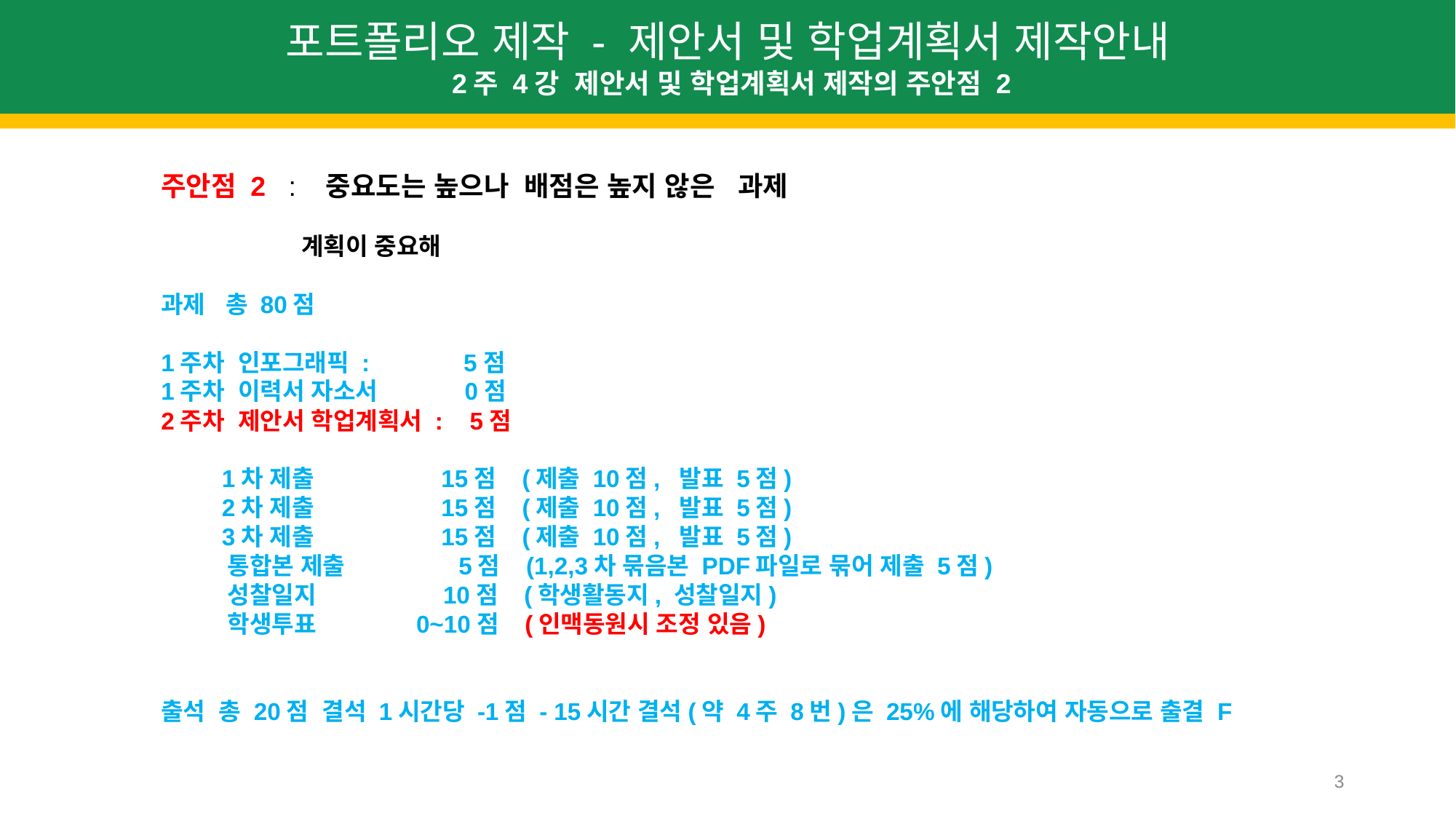

포트폴리오 제작 - 제안서 및 학업계획서 제작안내
 2주 4강  제안서 및 학업계획서 제작의 주안점 2

주안점 2   :   중요도는 높으나  배점은 높지 않은   과제

                    계획이 중요해

과제   총 80점

1주차  인포그래픽 :              5점
1주차  이력서 자소서            0점
2주차  제안서 학업계획서 :    5점

         1차 제출                  15점   (제출 10점,  발표 5점)
         2차 제출                  15점   (제출 10점,  발표 5점)
         3차 제출                  15점   (제출 10점,  발표 5점)
         통합본 제출                5점   (1,2,3차 묶음본 PDF파일로 묶어 제출 5점)
         성찰일지                  10점   (학생활동지, 성찰일지)
         학생투표              0~10점   (인맥동원시 조정 있음)

출석  총 20점  결석 1시간당 -1점 - 15시간 결석(약 4주 8번)은 25%에 해당하여 자동으로 출결 F
3